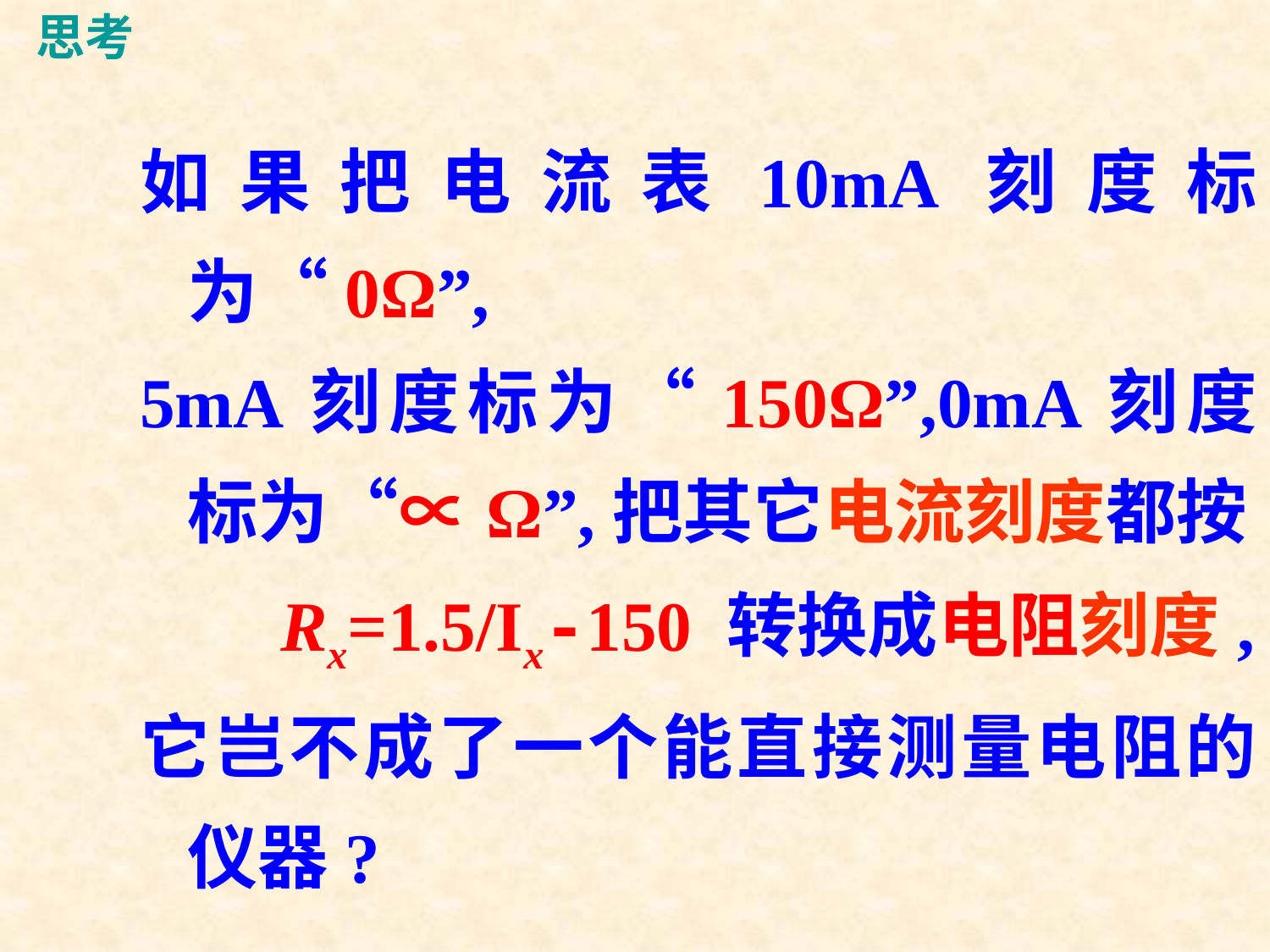

思考
如果把电流表10mA刻度标为“0Ω”,
5mA刻度标为“150Ω”,0mA刻度标为“∝Ω”,把其它电流刻度都按
        Rx=1.5/Ix-150 转换成电阻刻度,
它岂不成了一个能直接测量电阻的仪器?